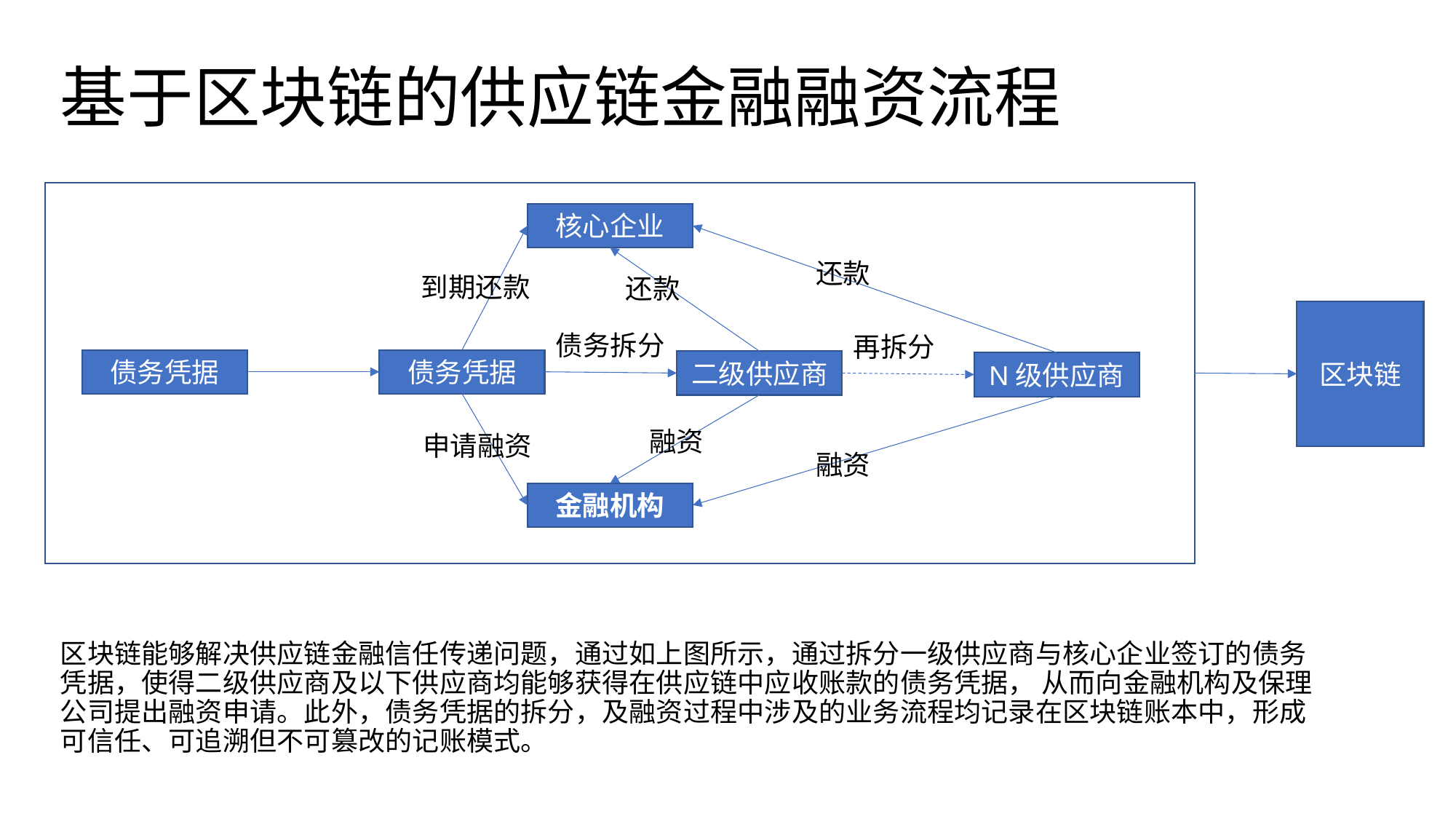

# 基于区块链的供应链金融融资流程

核心企业
还款
到期还款
还款
区块链
债务拆分
再拆分
债务凭据
债务凭据
二级供应商
N级供应商
融资
申请融资
融资
金融机构
区块链能够解决供应链金融信任传递问题，通过如上图所示，通过拆分一级供应商与核心企业签订的债务凭据，使得二级供应商及以下供应商均能够获得在供应链中应收账款的债务凭据， 从而向金融机构及保理公司提出融资申请。此外，债务凭据的拆分，及融资过程中涉及的业务流程均记录在区块链账本中，形成可信任、可追溯但不可篡改的记账模式。